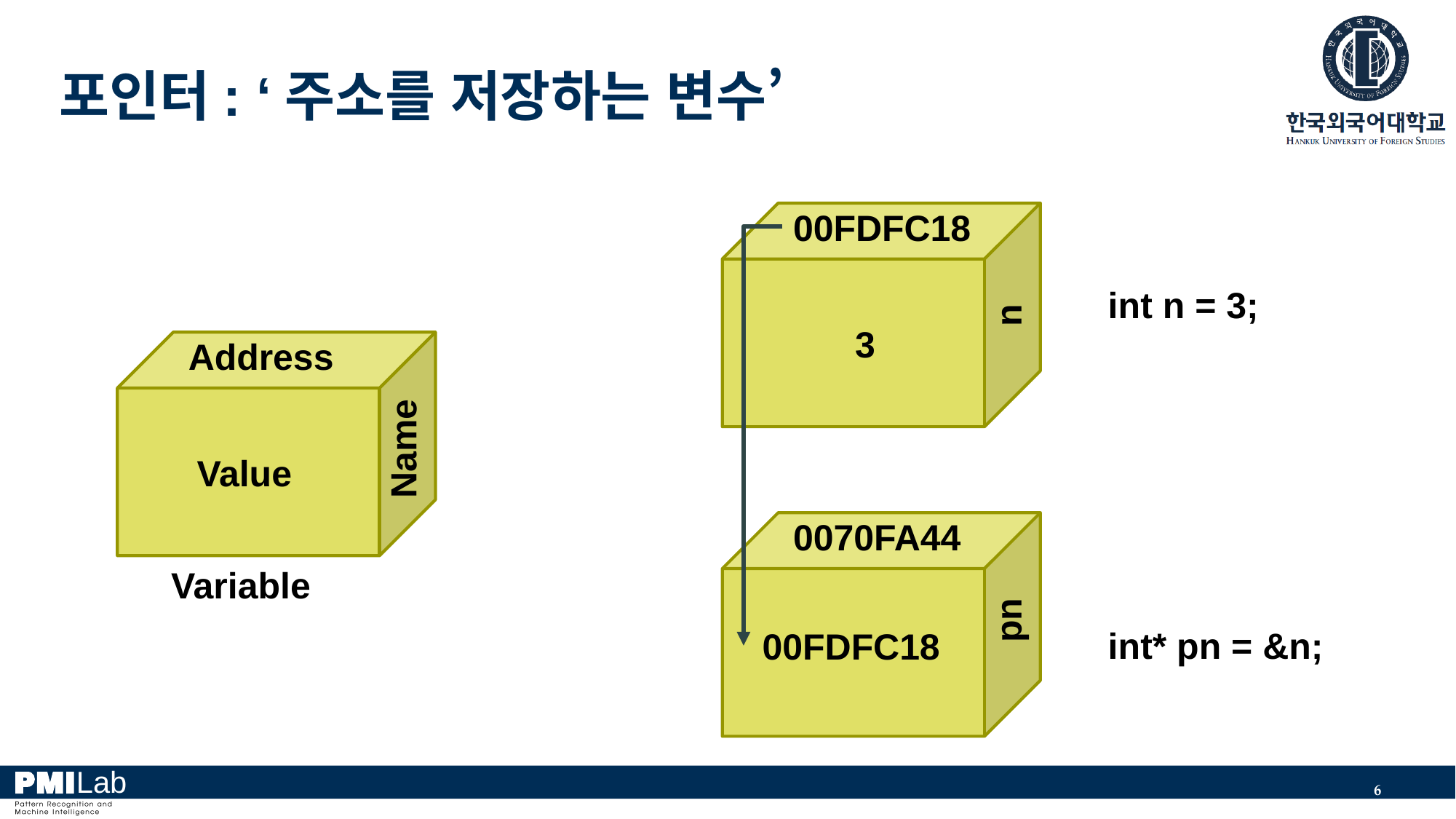

# 포인터: ‘주소를 저장하는 변수’
00FDFC18

n
3
int n = 3;
Address

Name
Value
Variable
0070FA44

pn
00FDFC18
int* pn = &n;
6